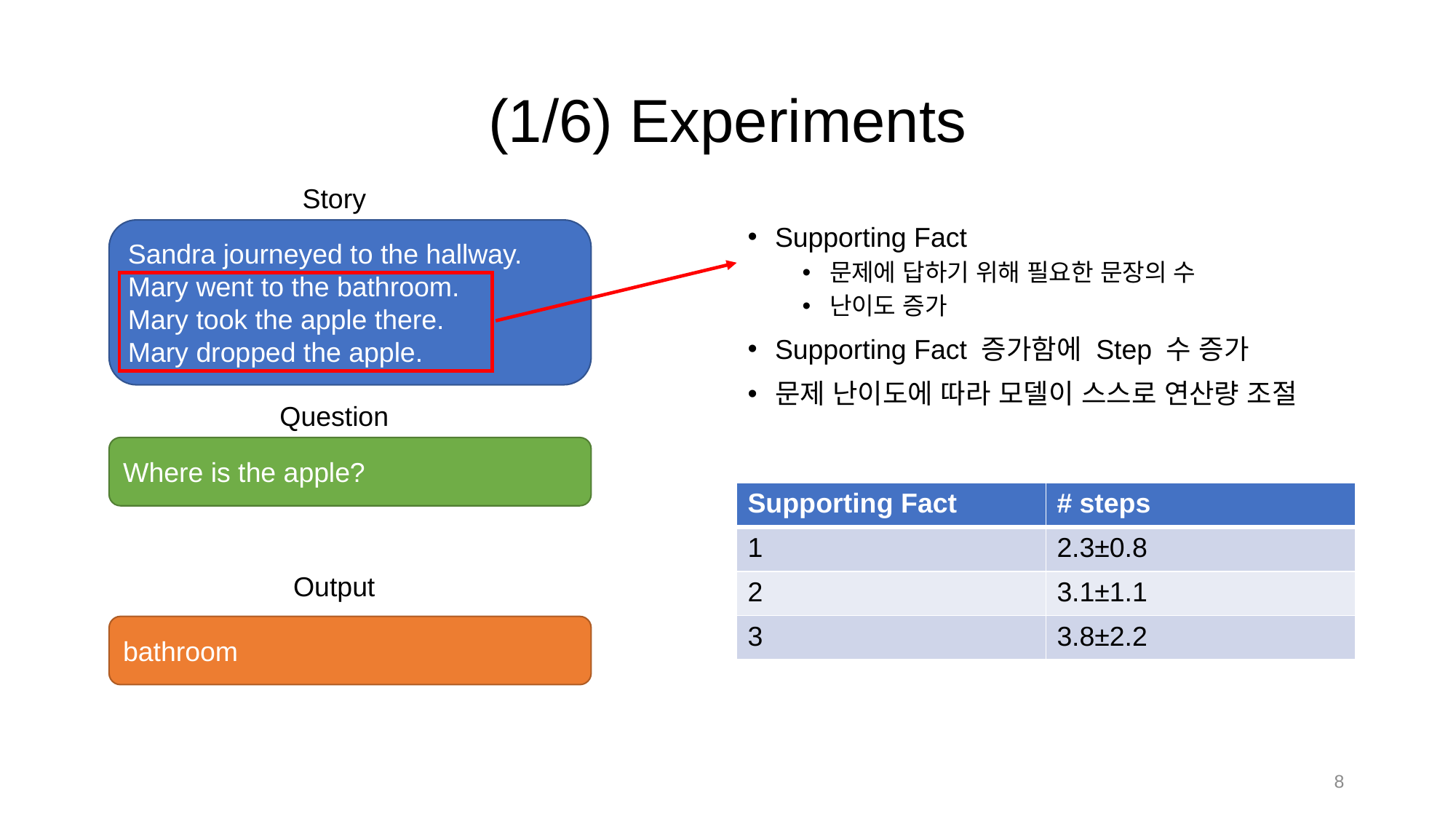

# (1/6) Experiments
Story
Supporting Fact
문제에 답하기 위해 필요한 문장의 수
난이도 증가
Supporting Fact 증가함에 Step 수 증가
문제 난이도에 따라 모델이 스스로 연산량 조절

Sandra journeyed to the hallway.
Mary went to the bathroom.
Mary took the apple there.
Mary dropped the apple.

Question
Where is the apple?
| Supporting Fact | # steps |
| --- | --- |
| 1 | 2.3±0.8 |
| 2 | 3.1±1.1 |
| 3 | 3.8±2.2 |
Output
bathroom
8